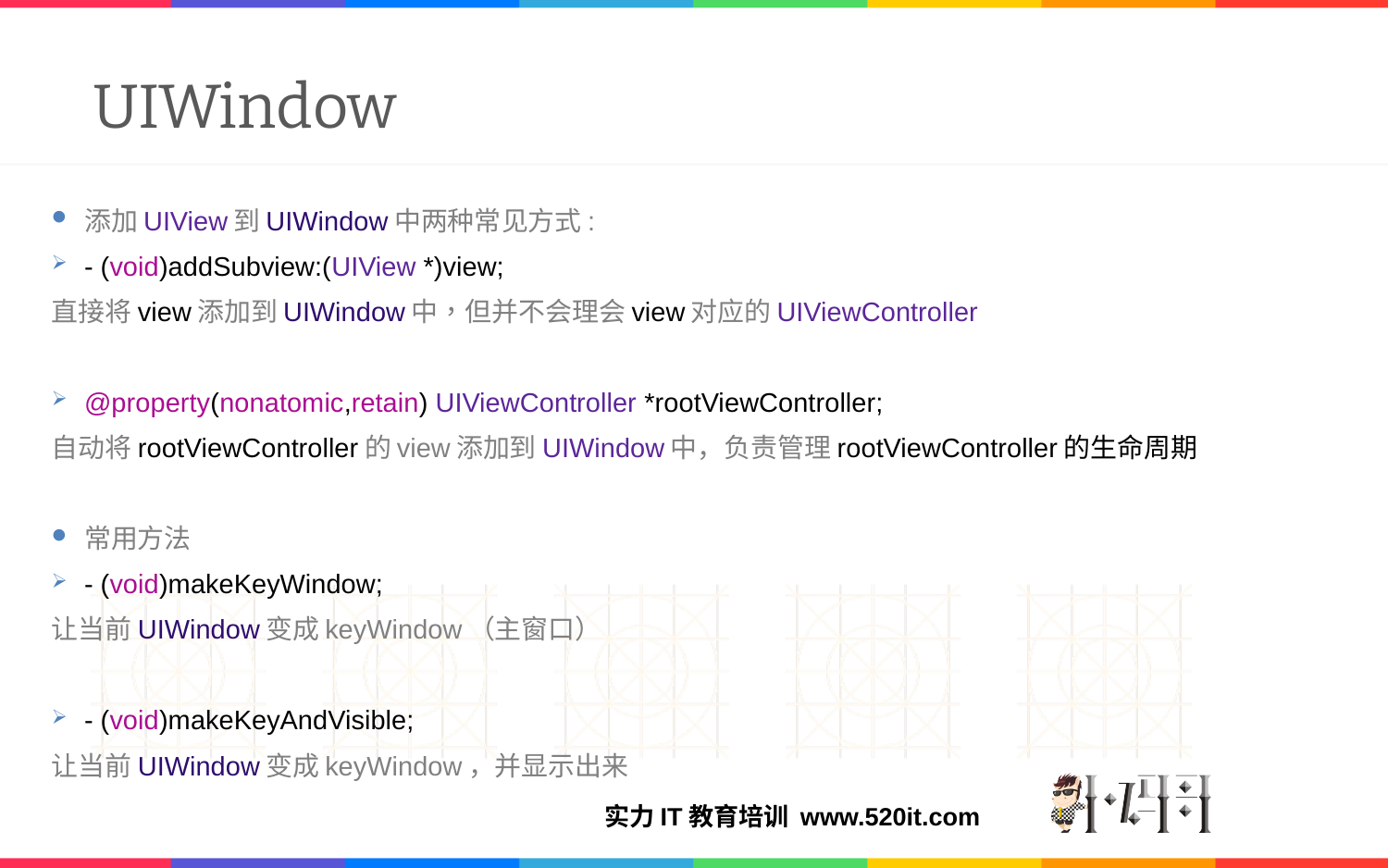

# UIWindow
添加UIView到UIWindow中两种常见方式:
- (void)addSubview:(UIView *)view;
直接将view添加到UIWindow中，但并不会理会view对应的UIViewController

@property(nonatomic,retain) UIViewController *rootViewController;
自动将rootViewController的view添加到UIWindow中，负责管理rootViewController的生命周期

常用方法
- (void)makeKeyWindow;
让当前UIWindow变成keyWindow（主窗口）

- (void)makeKeyAndVisible;
让当前UIWindow变成keyWindow，并显示出来